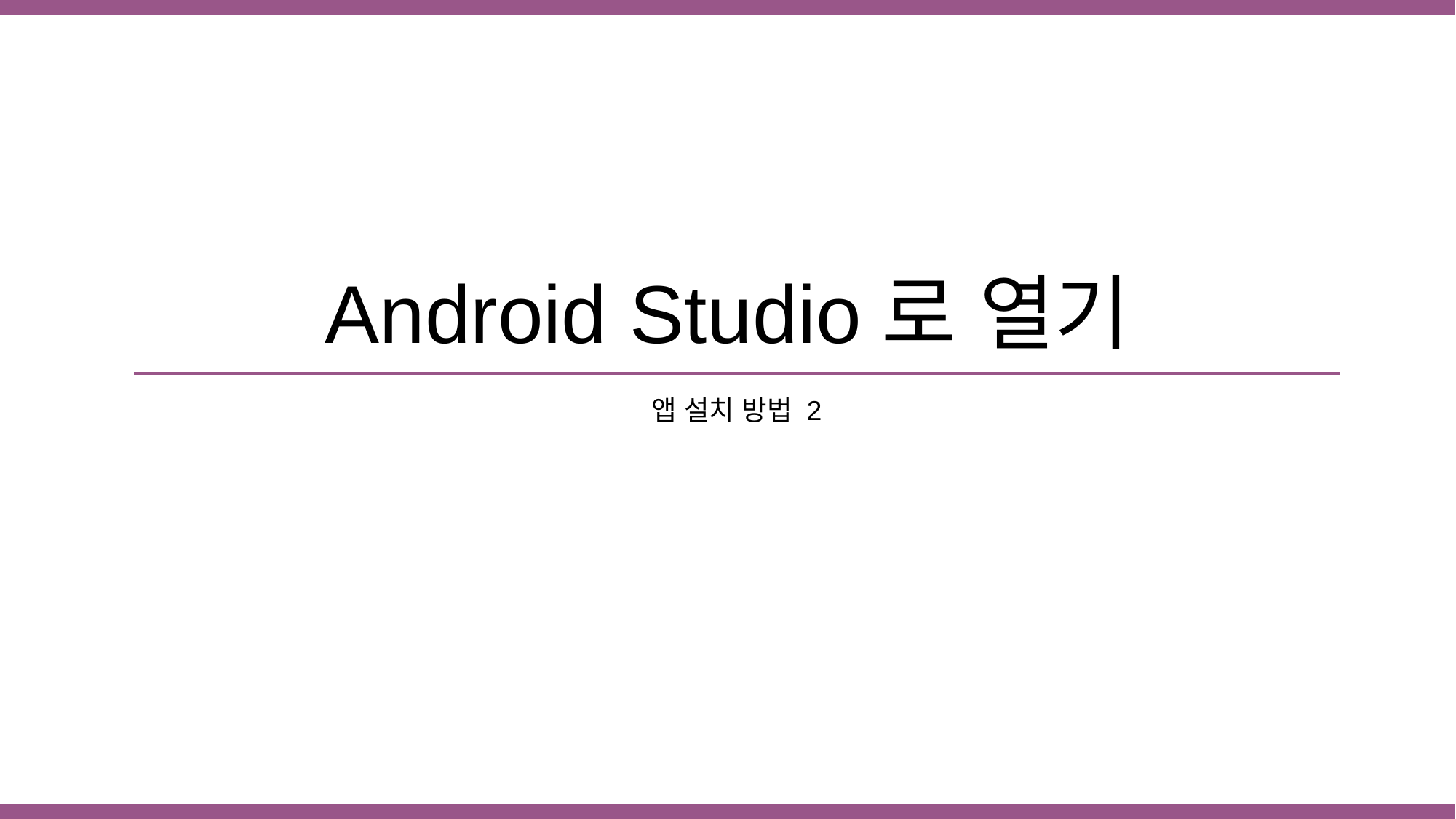

Android Studio로 열기
앱 설치 방법 2